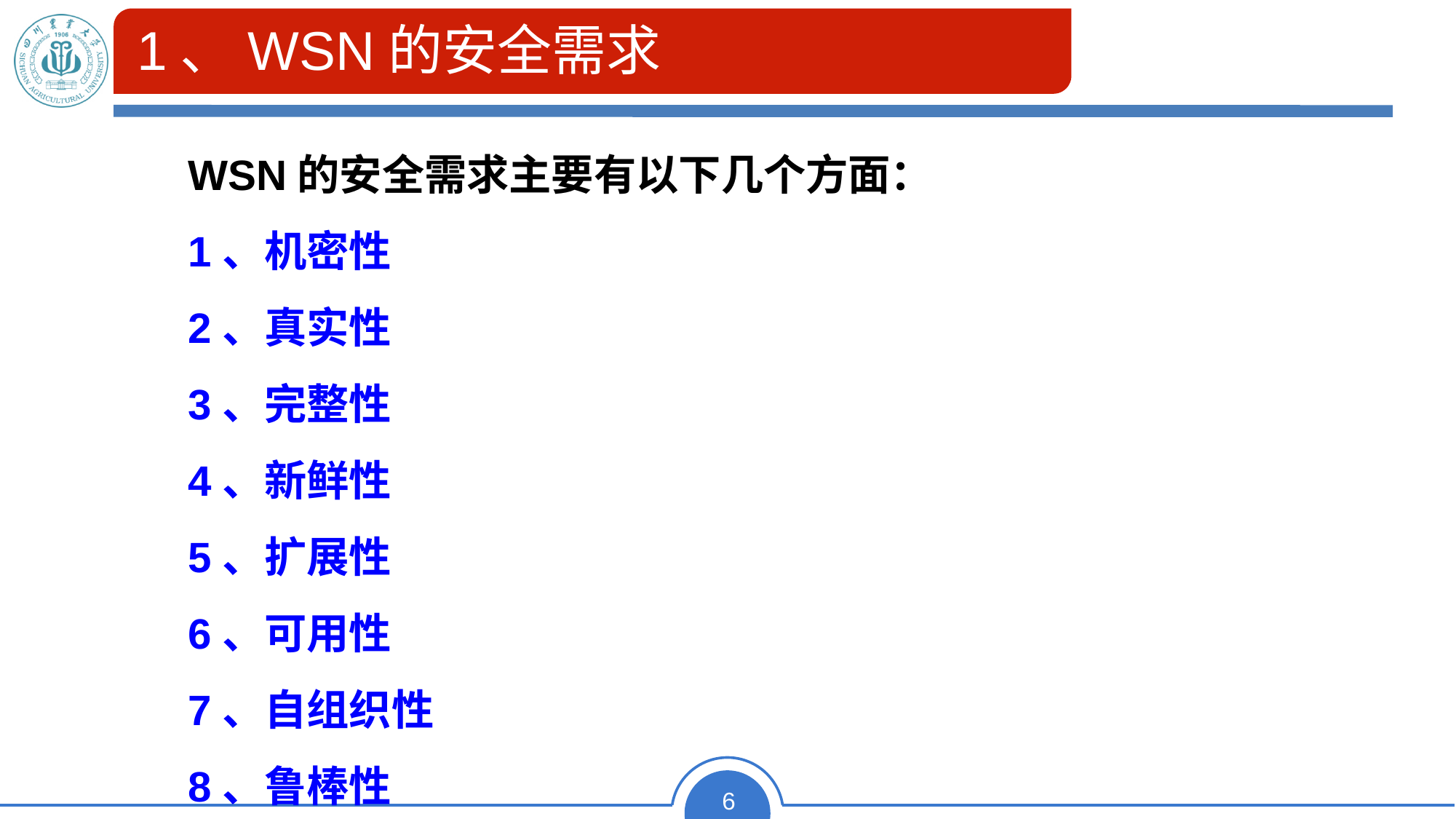

# 1、WSN的安全需求
WSN的安全需求主要有以下几个方面：
1、机密性
2、真实性
3、完整性
4、新鲜性
5、扩展性
6、可用性
7、自组织性
8、鲁棒性